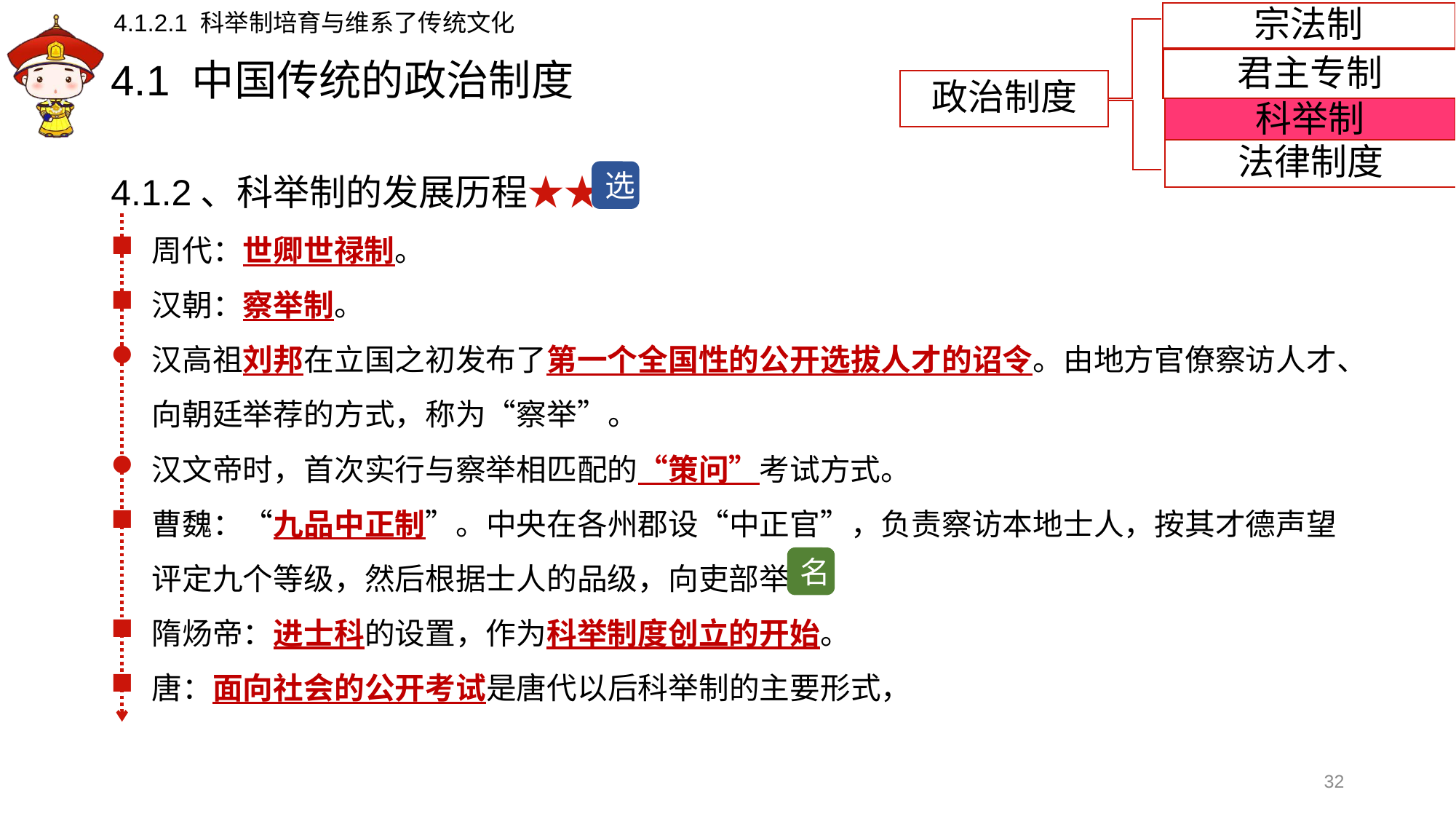

4.1.2.1 科举制培育与维系了传统文化
宗法制

# 4.1 中国传统的政治制度
君主专制
政治制度
科举制

法律制度
4.1.2、科举制的发展历程★★★
周代：世卿世禄制。
汉朝：察举制。
汉高祖刘邦在立国之初发布了第一个全国性的公开选拔人才的诏令。由地方官僚察访人才、向朝廷举荐的方式，称为“察举”。
汉文帝时，首次实行与察举相匹配的“策问”考试方式。
曹魏：“九品中正制”。中央在各州郡设“中正官”，负责察访本地士人，按其才德声望评定九个等级，然后根据士人的品级，向吏部举荐。
隋炀帝：进士科的设置，作为科举制度创立的开始。
唐：面向社会的公开考试是唐代以后科举制的主要形式，

选
名
32